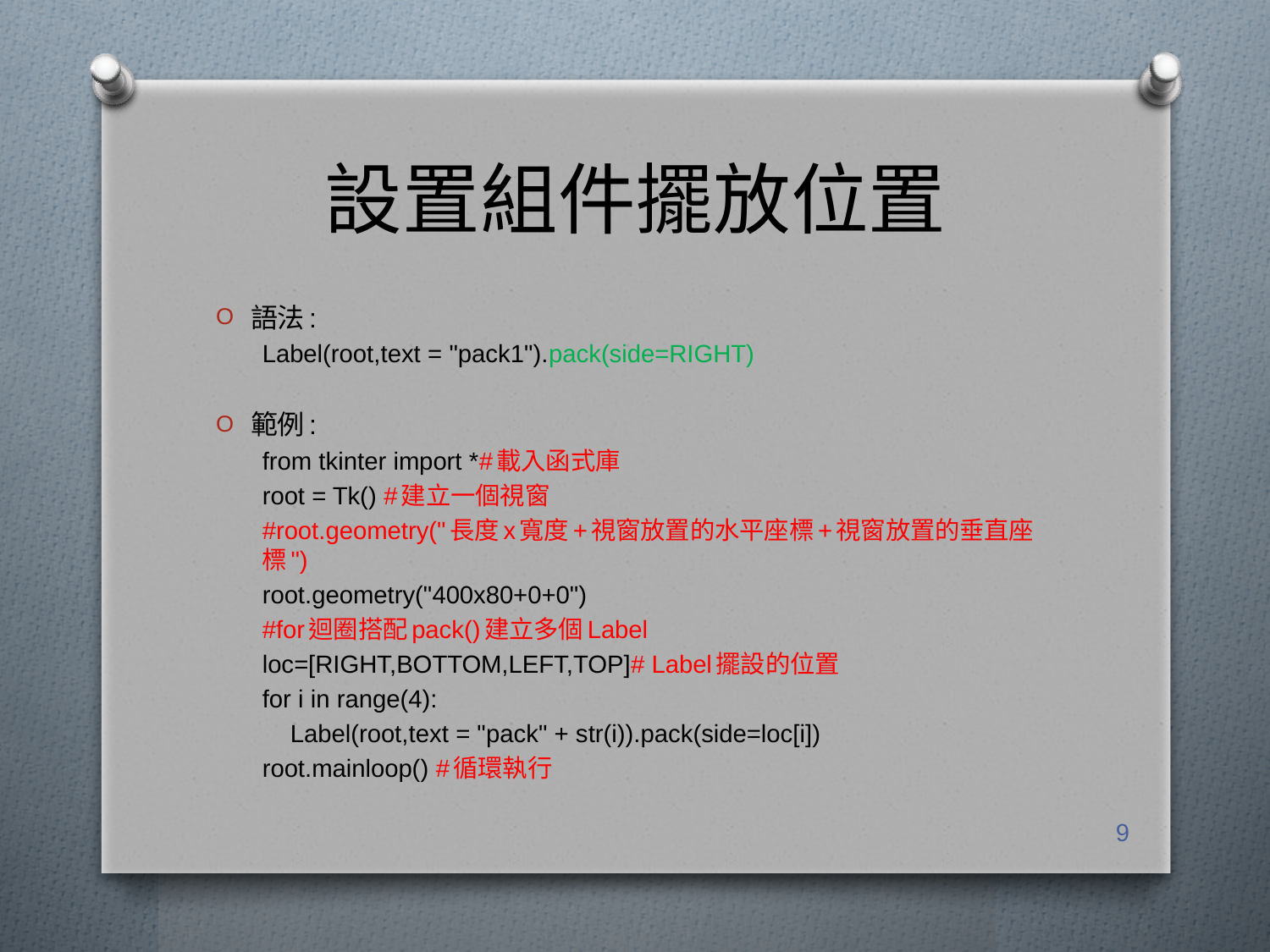

# 設置組件擺放位置
語法:
Label(root,text = "pack1").pack(side=RIGHT)

範例:
from tkinter import *#載入函式庫
root = Tk() #建立一個視窗
#root.geometry("長度x寬度+視窗放置的水平座標+視窗放置的垂直座標")
root.geometry("400x80+0+0")
#for迴圈搭配pack()建立多個Label
loc=[RIGHT,BOTTOM,LEFT,TOP]# Label擺設的位置
for i in range(4):
    Label(root,text = "pack" + str(i)).pack(side=loc[i])
root.mainloop() #循環執行

9